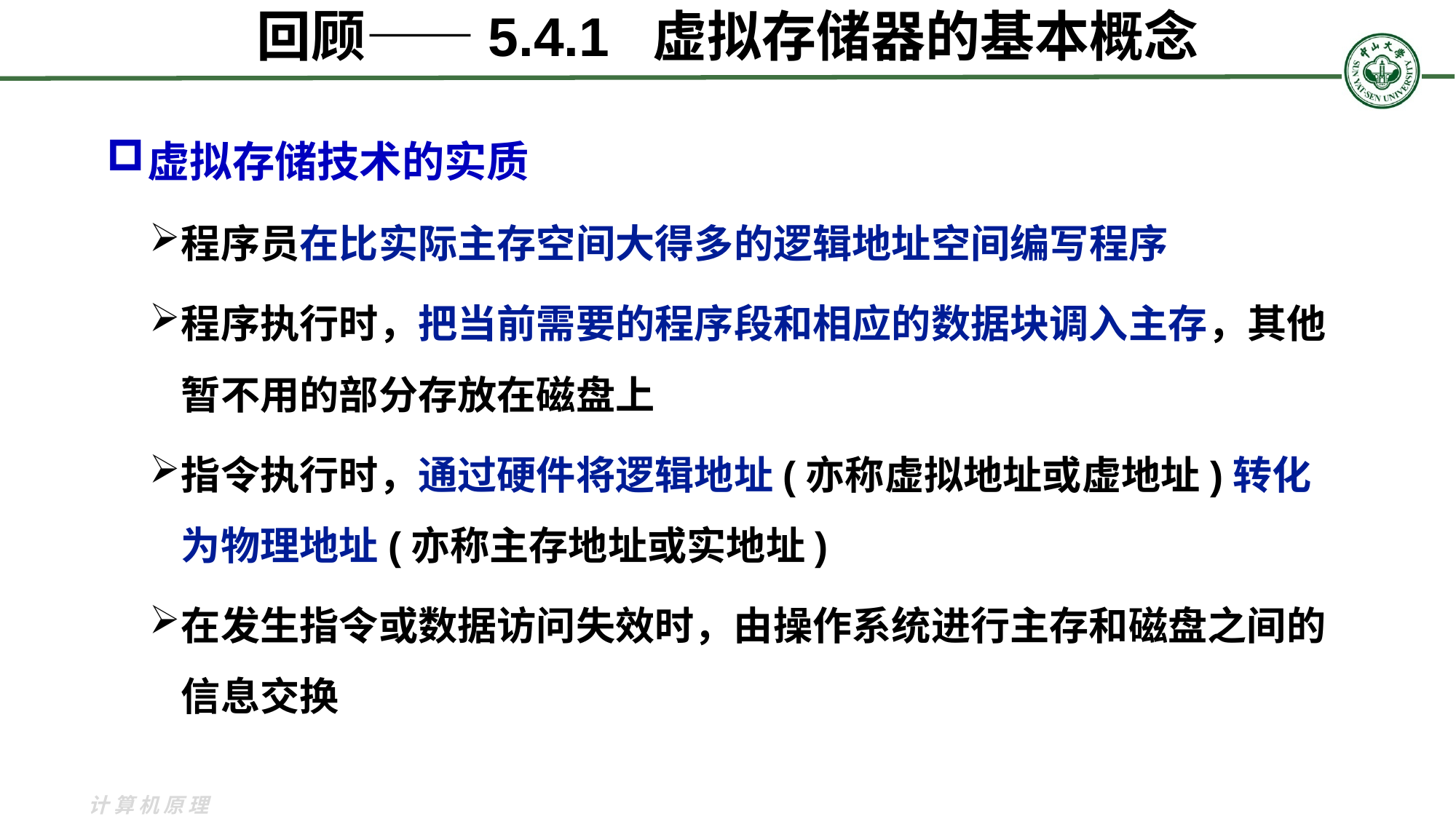

回顾——5.4.1  虚拟存储器的基本概念
虚拟存储技术的实质
程序员在比实际主存空间大得多的逻辑地址空间编写程序
程序执行时，把当前需要的程序段和相应的数据块调入主存，其他暂不用的部分存放在磁盘上
指令执行时，通过硬件将逻辑地址(亦称虚拟地址或虚地址)转化为物理地址(亦称主存地址或实地址)
在发生指令或数据访问失效时，由操作系统进行主存和磁盘之间的信息交换